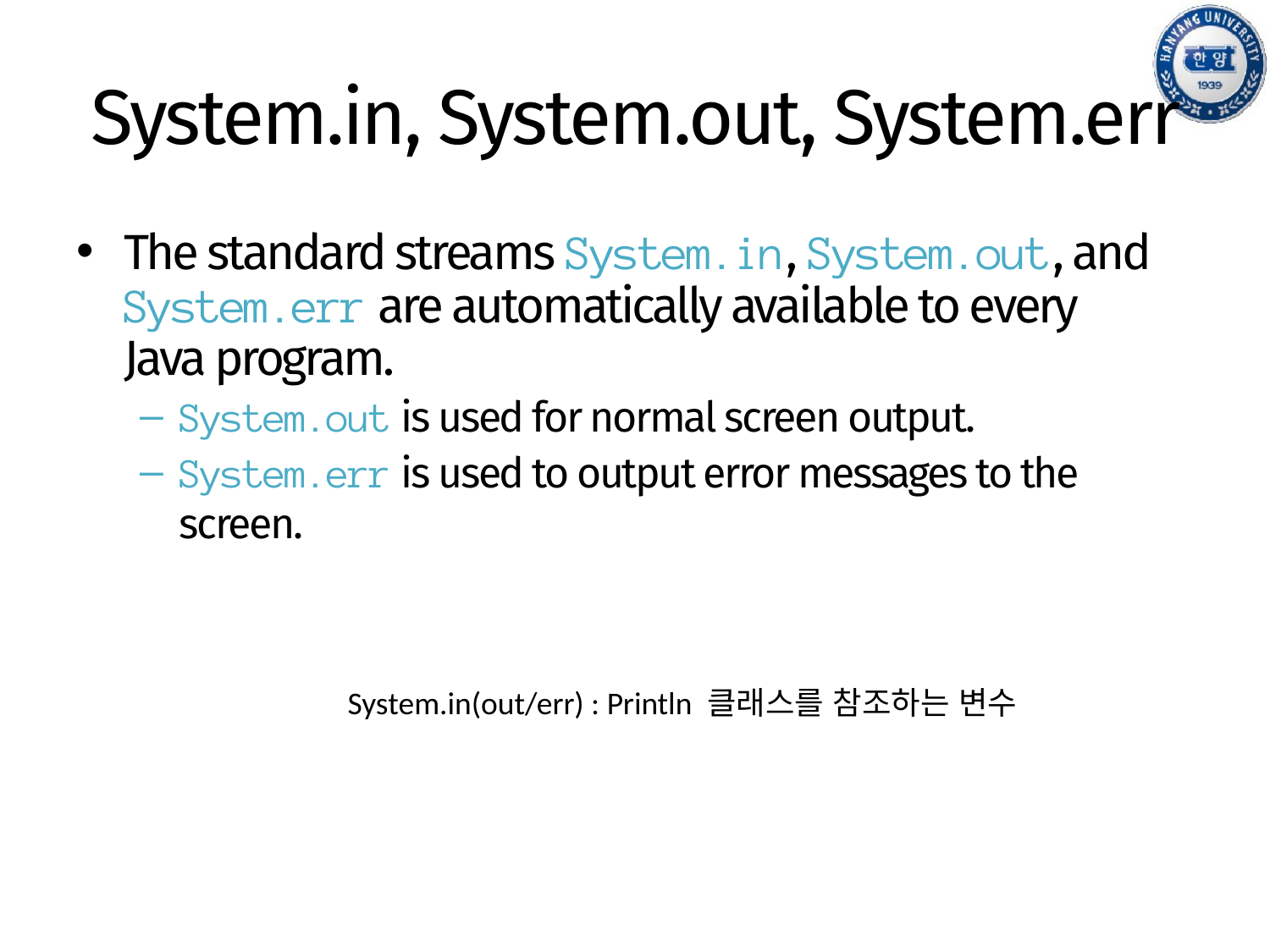

# System.in, System.out, System.err
The standard streams System.in, System.out, and System.err are automatically available to every       Java program.
System.out is used for normal screen output.
System.err is used to output error messages to the          screen.

표준스트림 …은 모든 자바프로그램에서 이용가능합니다.
system.out은 일반적으로 화면 출력에 사용됩니다
Err는 에러메세지를 screen에 보여주기 위해 사용됩니다.
 System.in(out/err) : Println 클래스를 참조하는 변수